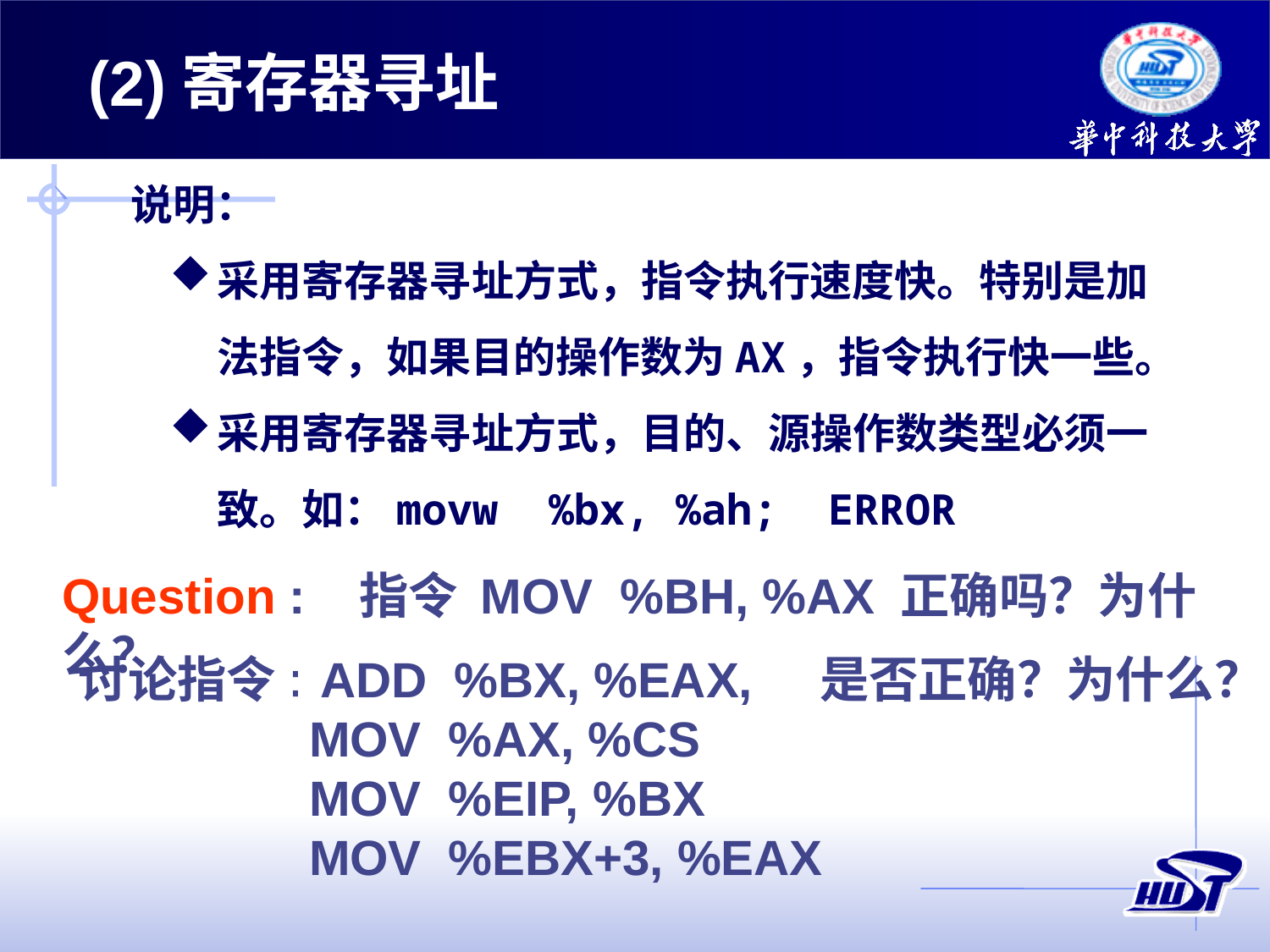

(2)寄存器寻址
说明：
采用寄存器寻址方式，指令执行速度快。特别是加法指令，如果目的操作数为AX，指令执行快一些。
采用寄存器寻址方式，目的、源操作数类型必须一致。如：movw  %bx, %ah;  ERROR
Question :   指令 MOV  %BH, %AX 正确吗？为什么？
讨论指令: ADD  %BX, %EAX,    是否正确？为什么？
                MOV  %AX, %CS
                MOV  %EIP, %BX
                MOV  %EBX+3, %EAX